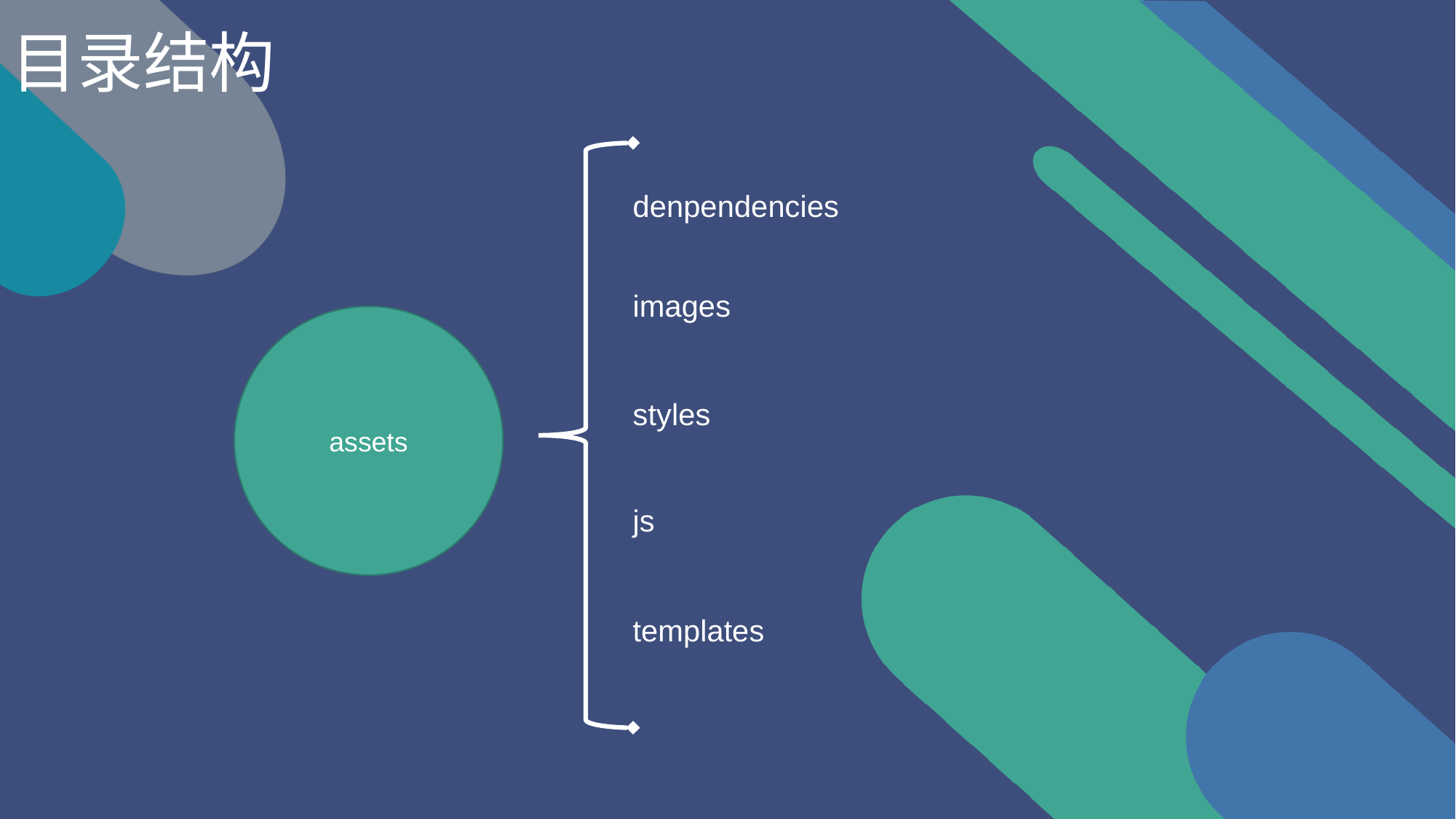

# 目录结构

denpendencies
images
assets
styles
js
templates